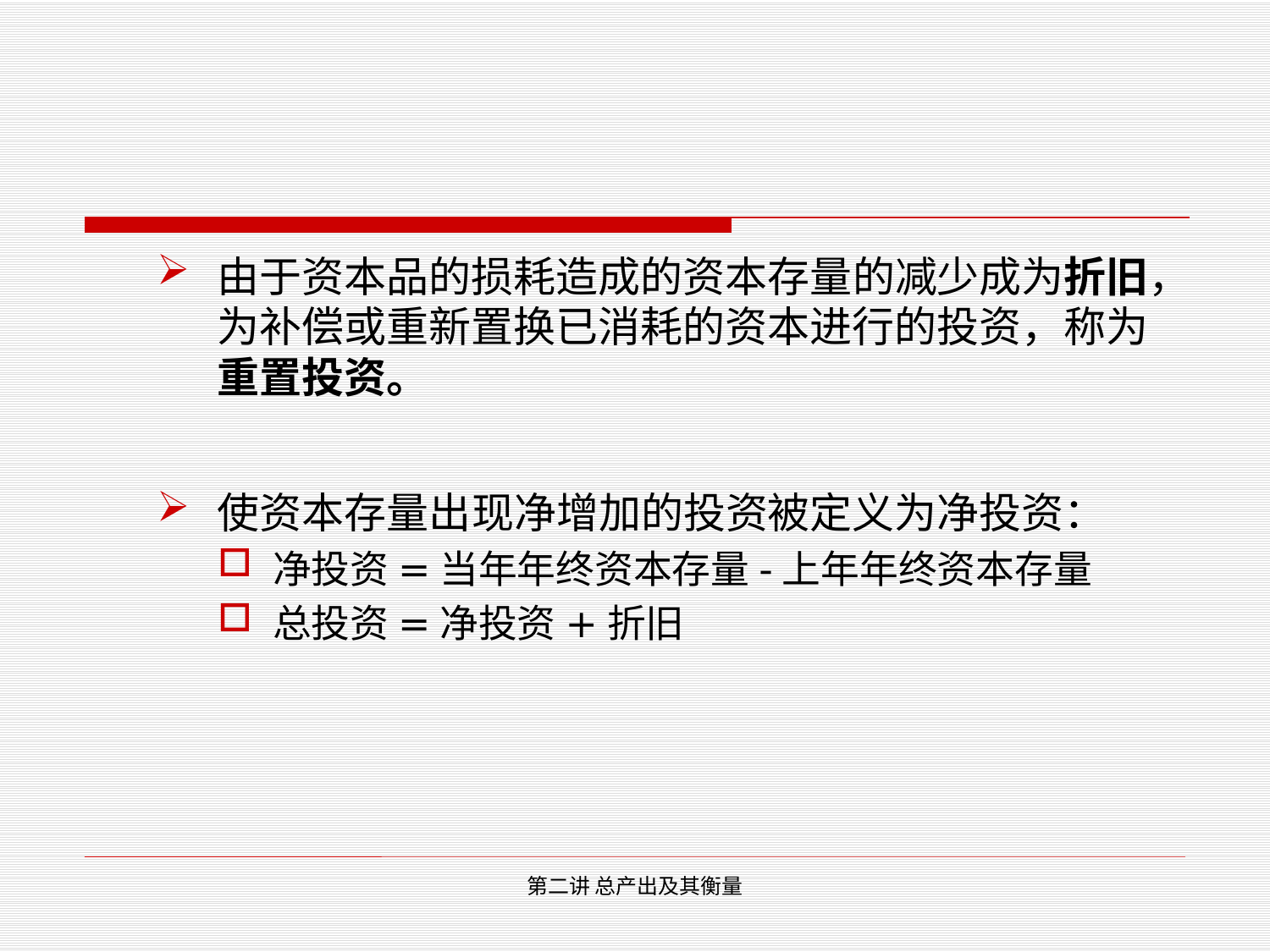

由于资本品的损耗造成的资本存量的减少成为折旧，为补偿或重新置换已消耗的资本进行的投资，称为重置投资。

使资本存量出现净增加的投资被定义为净投资：
净投资=当年年终资本存量-上年年终资本存量
总投资=净投资+折旧

第二讲 总产出及其衡量